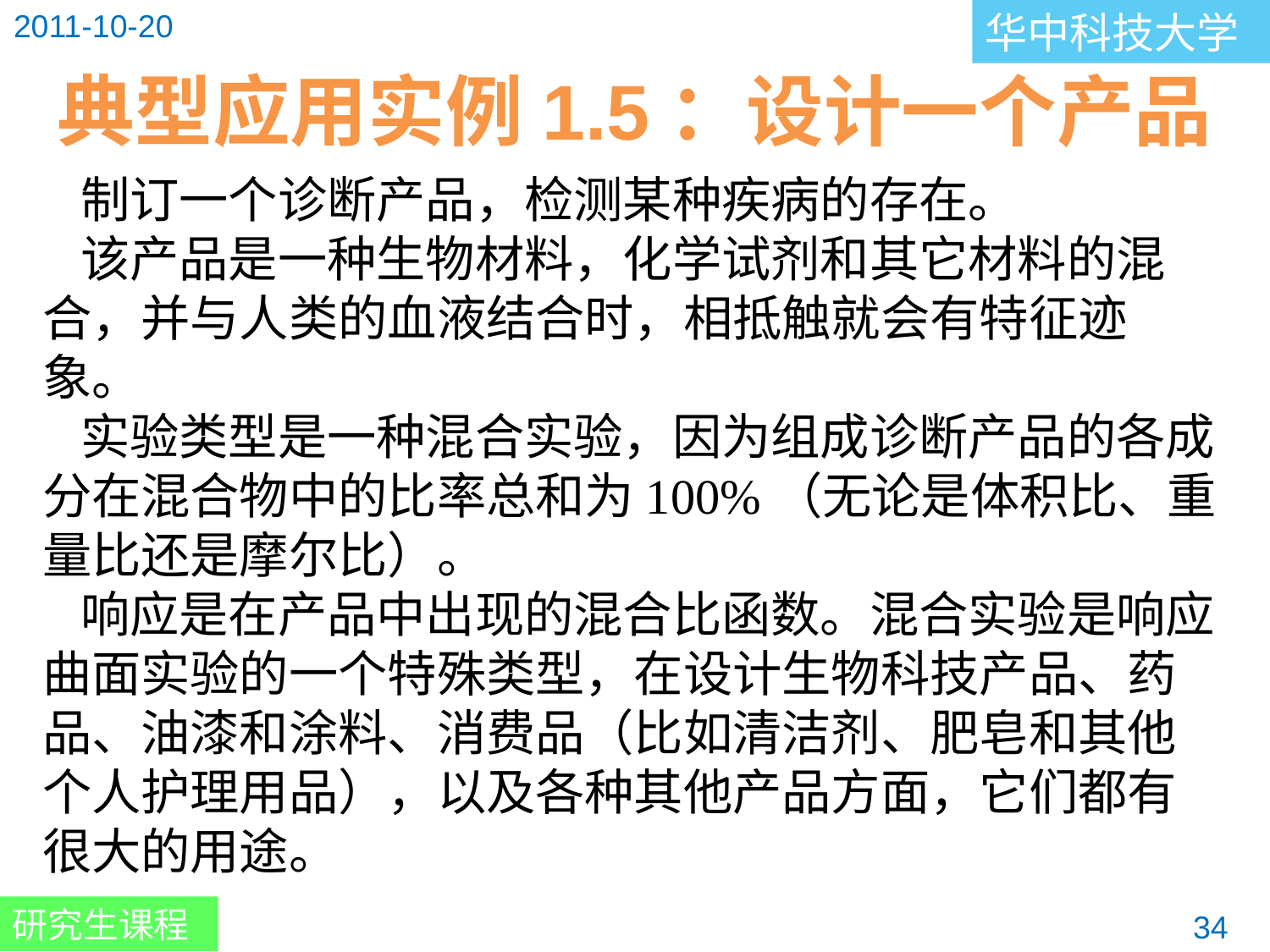

典型应用实例1.5：设计一个产品
制订一个诊断产品，检测某种疾病的存在。
该产品是一种生物材料，化学试剂和其它材料的混合，并与人类的血液结合时，相抵触就会有特征迹象。
实验类型是一种混合实验，因为组成诊断产品的各成分在混合物中的比率总和为100%（无论是体积比、重量比还是摩尔比）。
响应是在产品中出现的混合比函数。混合实验是响应曲面实验的一个特殊类型，在设计生物科技产品、药品、油漆和涂料、消费品（比如清洁剂、肥皂和其他个人护理用品），以及各种其他产品方面，它们都有很大的用途。